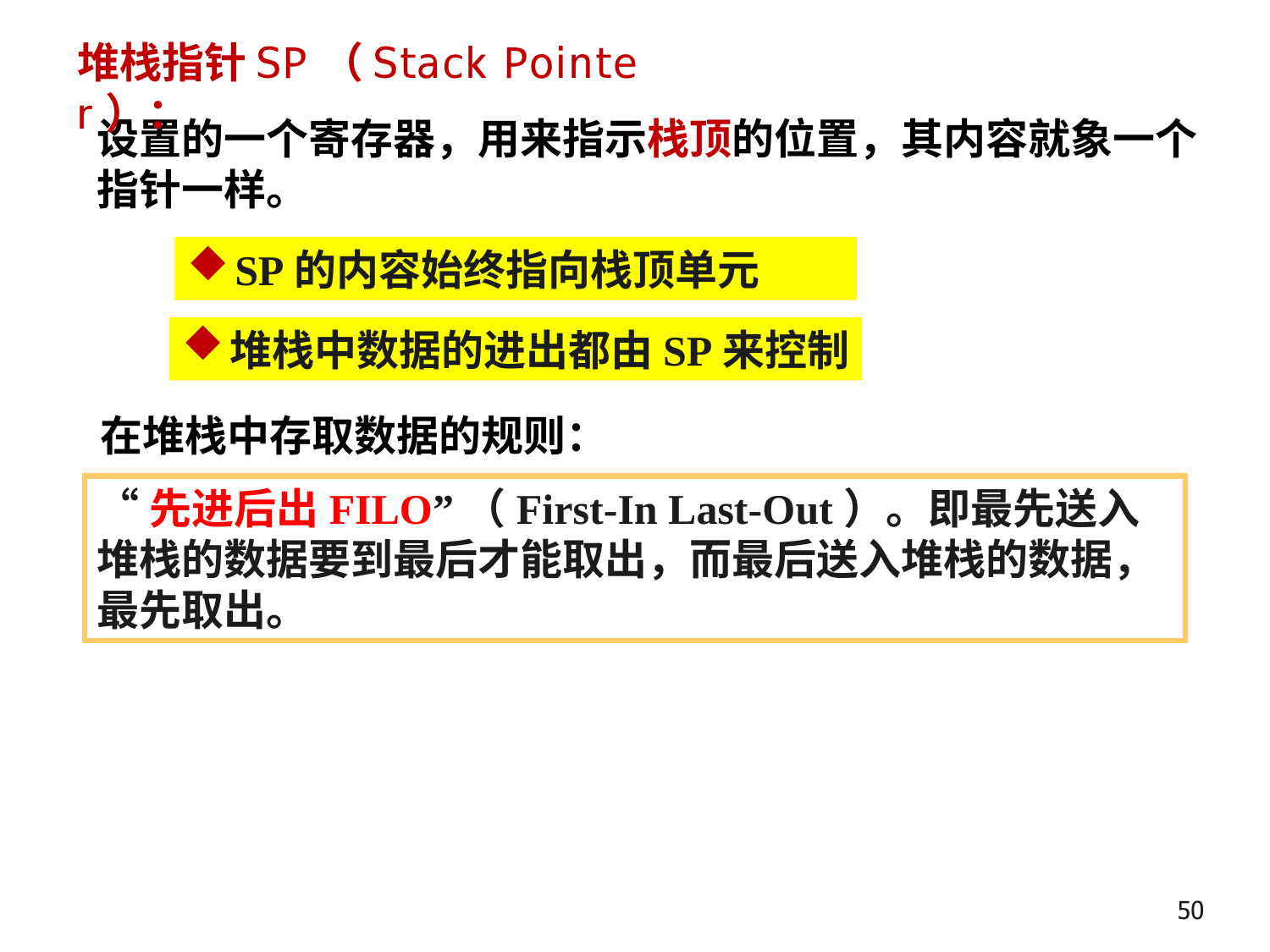

堆栈指针SP（Stack Pointer）：
设置的一个寄存器，用来指示栈顶的位置，其内容就象一个指针一样。
SP的内容始终指向栈顶单元
堆栈中数据的进出都由SP来控制
在堆栈中存取数据的规则：
“先进后出FILO”（First-In Last-Out）。即最先送入堆栈的数据要到最后才能取出，而最后送入堆栈的数据，最先取出。
50